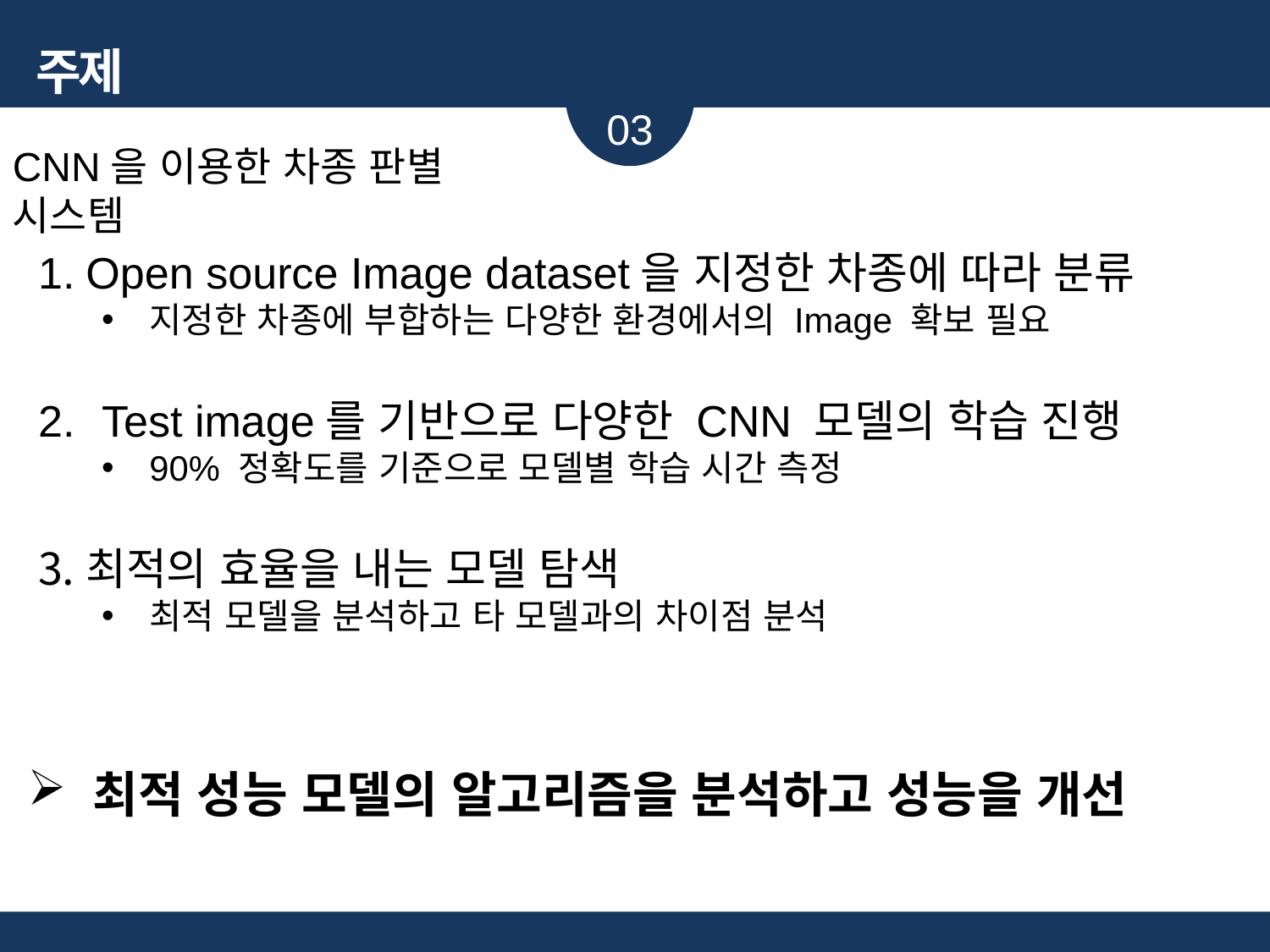

주제
03

CNN을 이용한 차종 판별 시스템
Open source Image dataset을 지정한 차종에 따라 분류
지정한 차종에 부합하는 다양한 환경에서의 Image 확보 필요

Test image를 기반으로 다양한 CNN 모델의 학습 진행
90% 정확도를 기준으로 모델별 학습 시간 측정

최적의 효율을 내는 모델 탐색
최적 모델을 분석하고 타 모델과의 차이점 분석

 최적 성능 모델의 알고리즘을 분석하고 성능을 개선